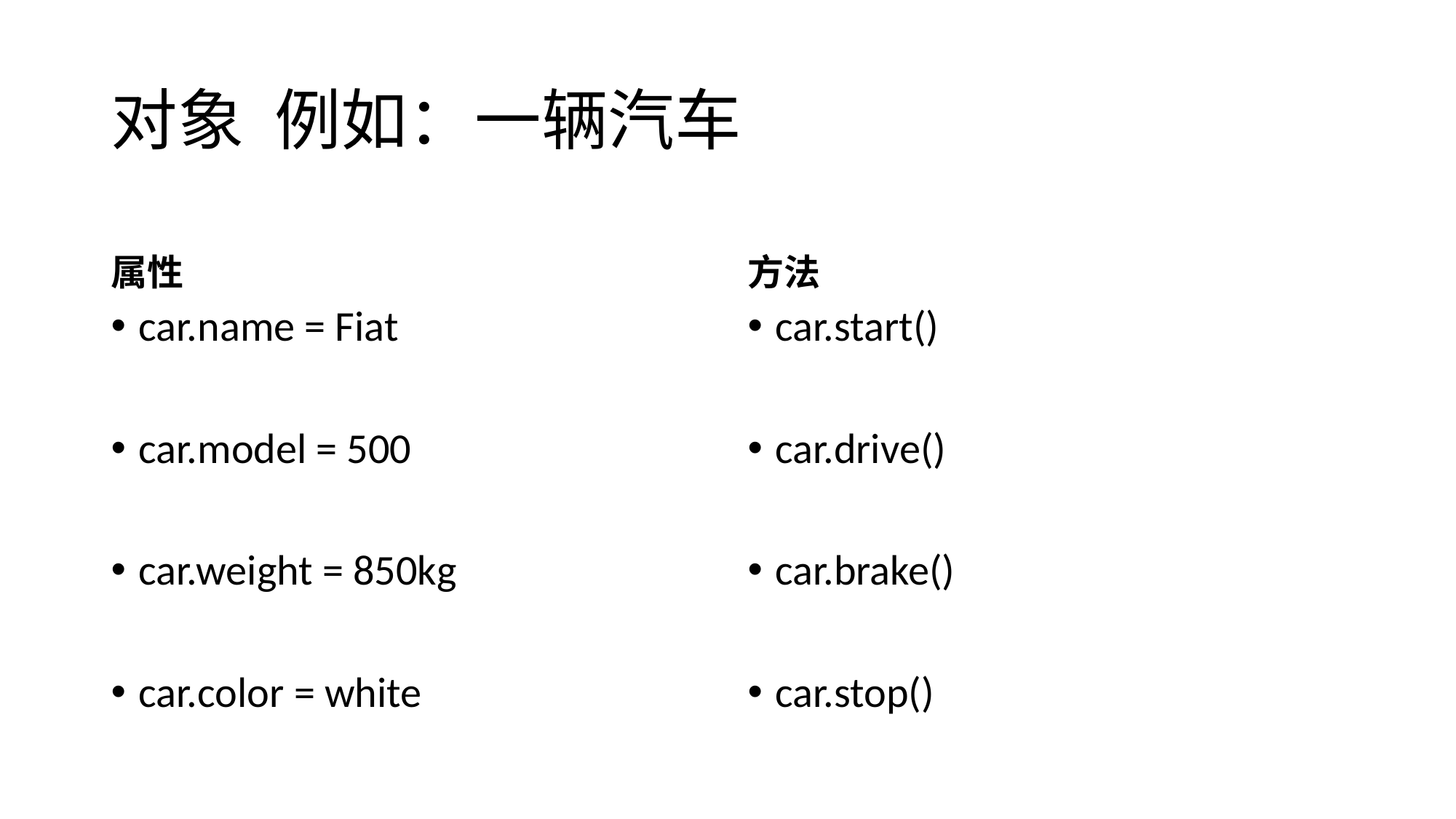

# 对象  例如：一辆汽车
属性
方法
car.name = Fiat

car.model = 500

car.weight = 850kg

car.color = white

car.start()

car.drive()

car.brake()

car.stop()